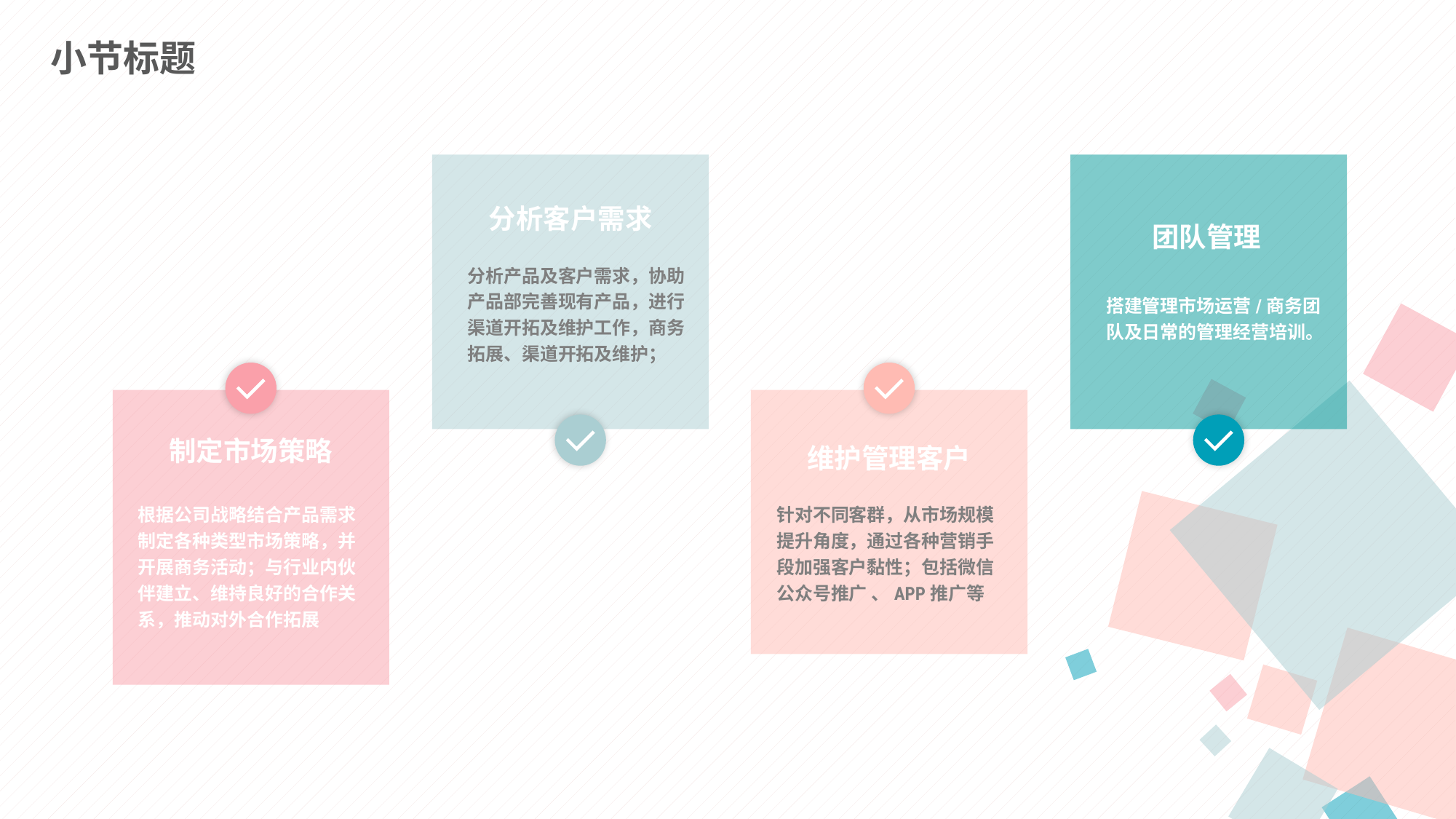

小节标题

分析客户需求
团队管理
分析产品及客户需求，协助产品部完善现有产品，进行渠道开拓及维护工作，商务拓展、渠道开拓及维护；
搭建管理市场运营/商务团队及日常的管理经营培训。

制定市场策略
维护管理客户
根据公司战略结合产品需求制定各种类型市场策略，并开展商务活动；与行业内伙伴建立、维持良好的合作关系，推动对外合作拓展
针对不同客群，从市场规模提升角度，通过各种营销手段加强客户黏性；包括微信公众号推广 、APP推广等